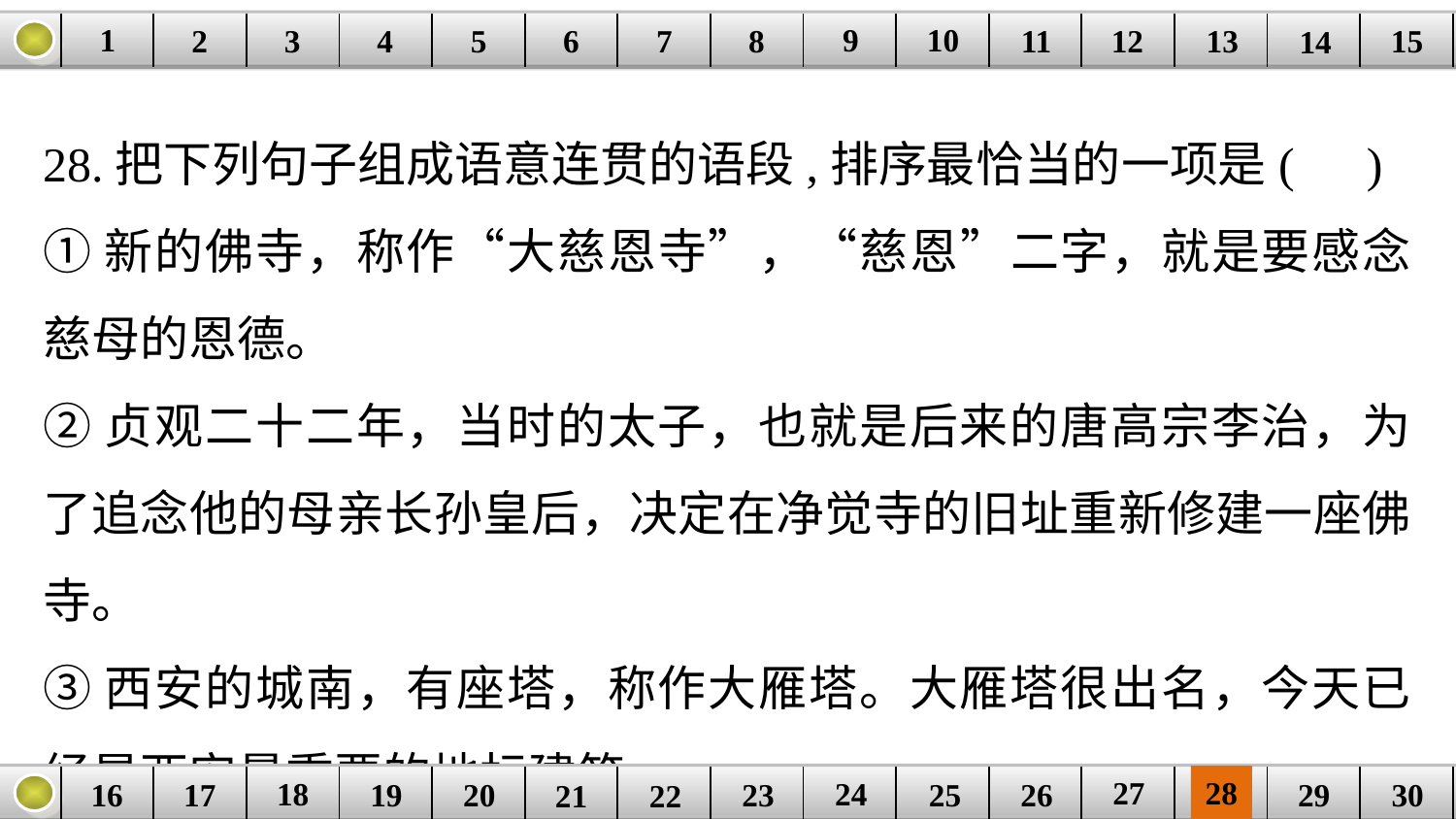

9
10
1
3
4
5
6
8
11
2
12
15
|  |  |  |  |  |  |  |  |  |  |  |  |  |  |  |
| --- | --- | --- | --- | --- | --- | --- | --- | --- | --- | --- | --- | --- | --- | --- |
7
13
14

28.把下列句子组成语意连贯的语段,排序最恰当的一项是(　)
①新的佛寺，称作“大慈恩寺”，“慈恩”二字，就是要感念慈母的恩德。
②贞观二十二年，当时的太子，也就是后来的唐高宗李治，为了追念他的母亲长孙皇后，决定在净觉寺的旧址重新修建一座佛寺。
③西安的城南，有座塔，称作大雁塔。大雁塔很出名，今天已经是西安最重要的地标建筑。

27
28
18
24
16
25
26
30
|  |  |  |  |  |  |  |  |  |  |  |  |  |  |  |
| --- | --- | --- | --- | --- | --- | --- | --- | --- | --- | --- | --- | --- | --- | --- |
23
17
19
20
29
21
22